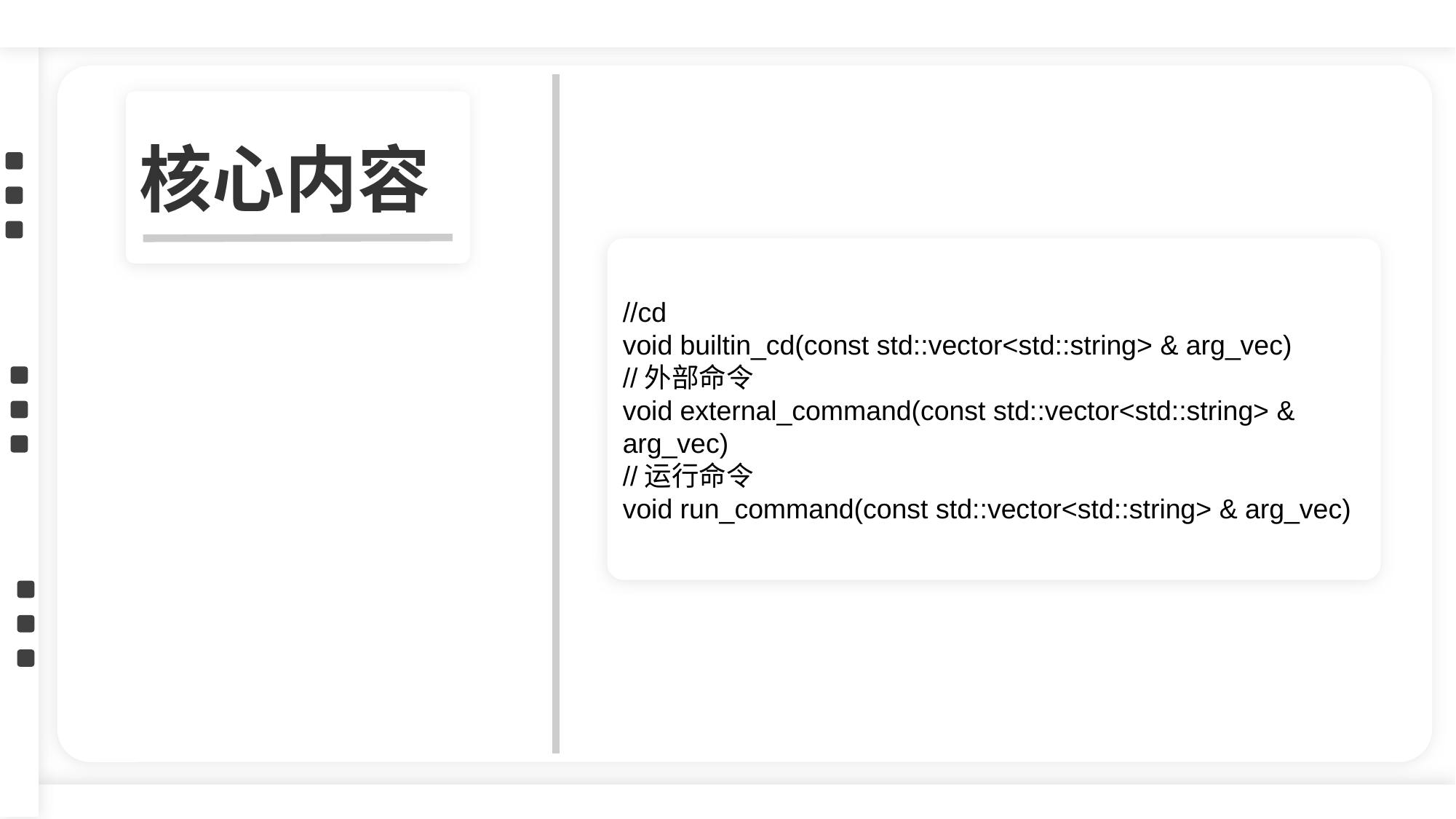

51
核心内容

//cd
void builtin_cd(const std::vector<std::string> & arg_vec)
//外部命令
void external_command(const std::vector<std::string> & arg_vec)
//运行命令
void run_command(const std::vector<std::string> & arg_vec)